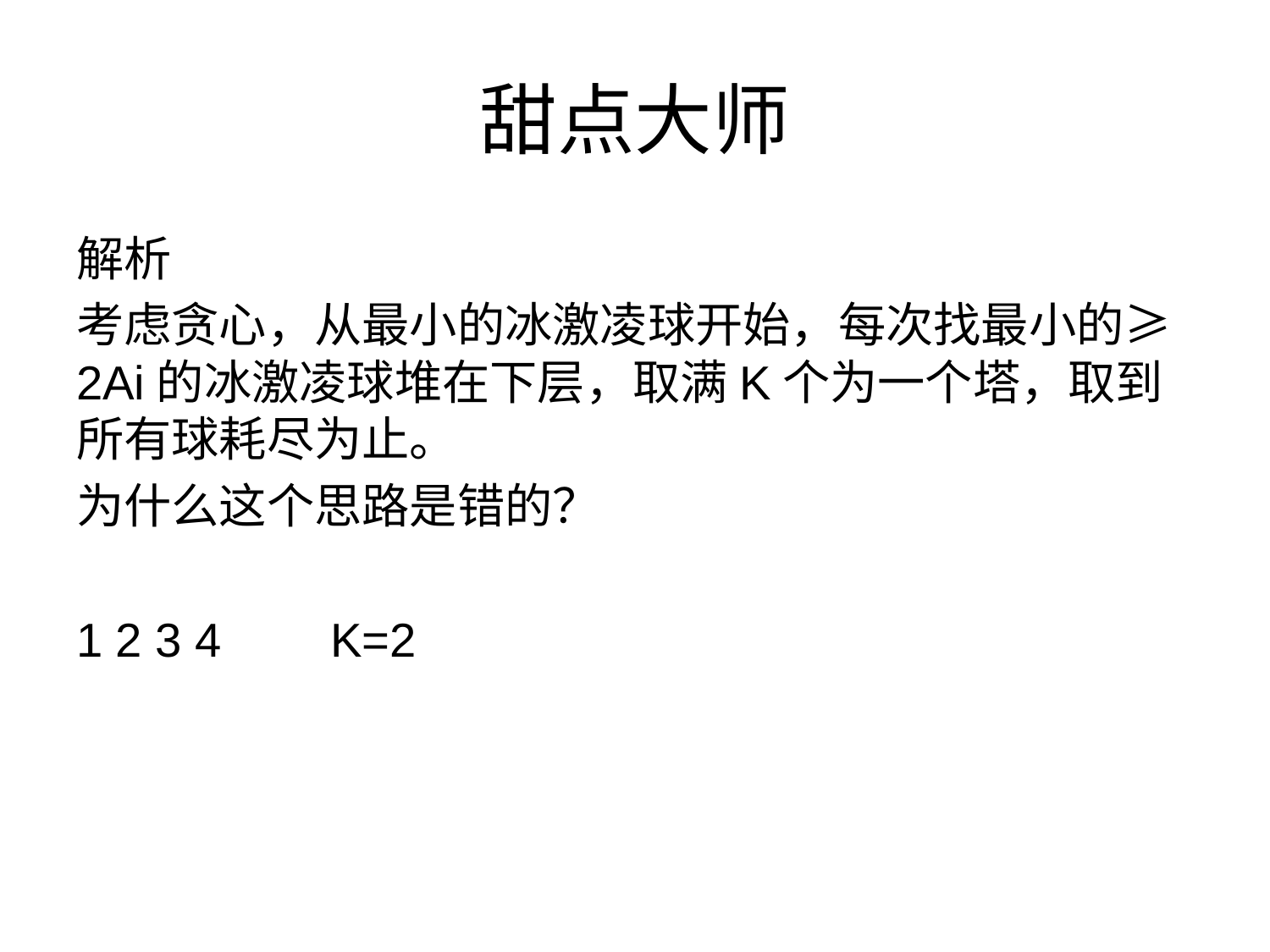

# 甜点大师
解析
考虑贪心，从最小的冰激凌球开始，每次找最小的≥2Ai的冰激凌球堆在下层，取满K个为一个塔，取到所有球耗尽为止。
为什么这个思路是错的？

1 2 3 4	K=2